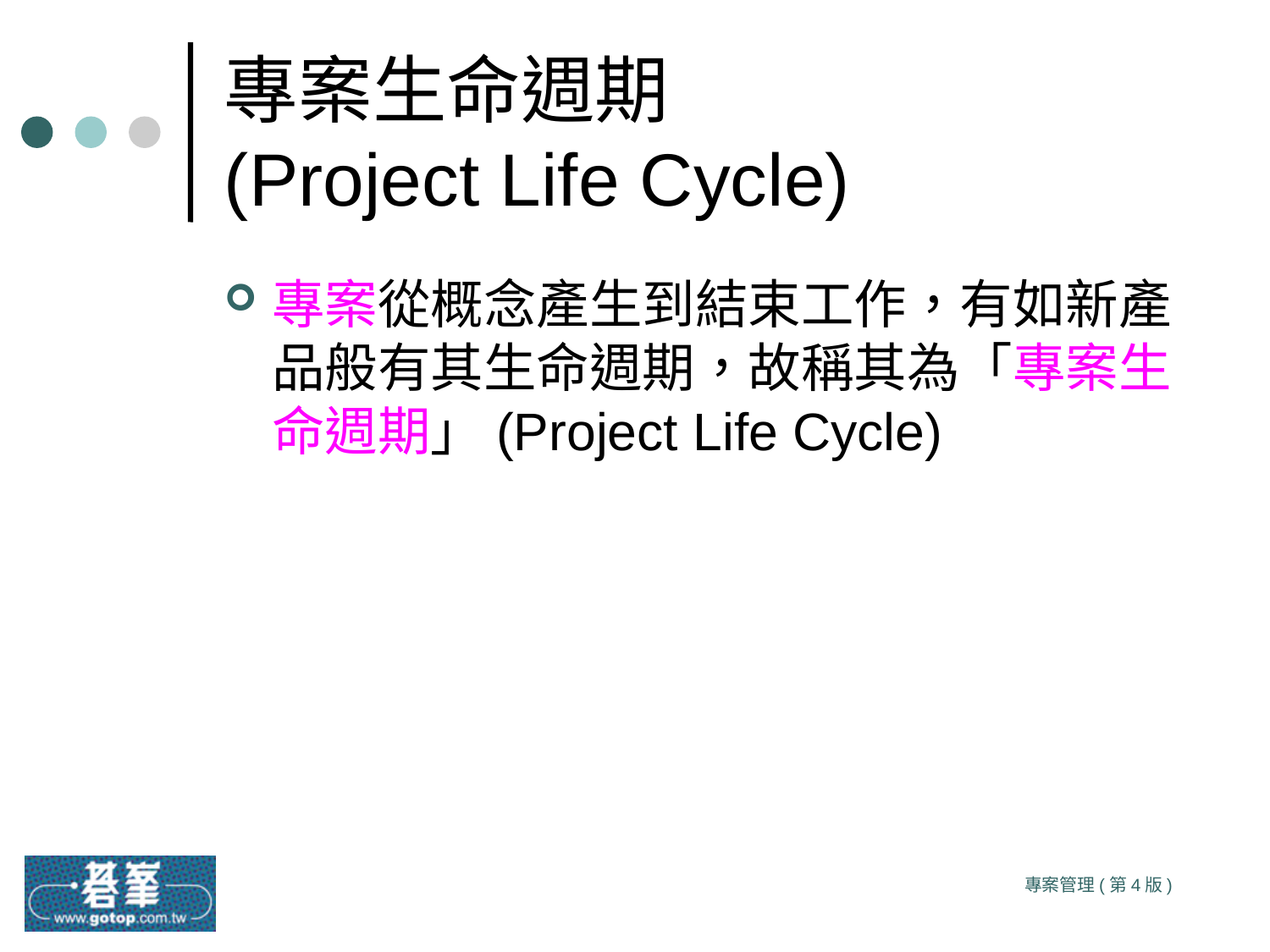

# 專案生命週期 (Project Life Cycle)
專案從概念產生到結束工作，有如新產品般有其生命週期，故稱其為「專案生命週期」(Project Life Cycle)
專案管理(第4版)